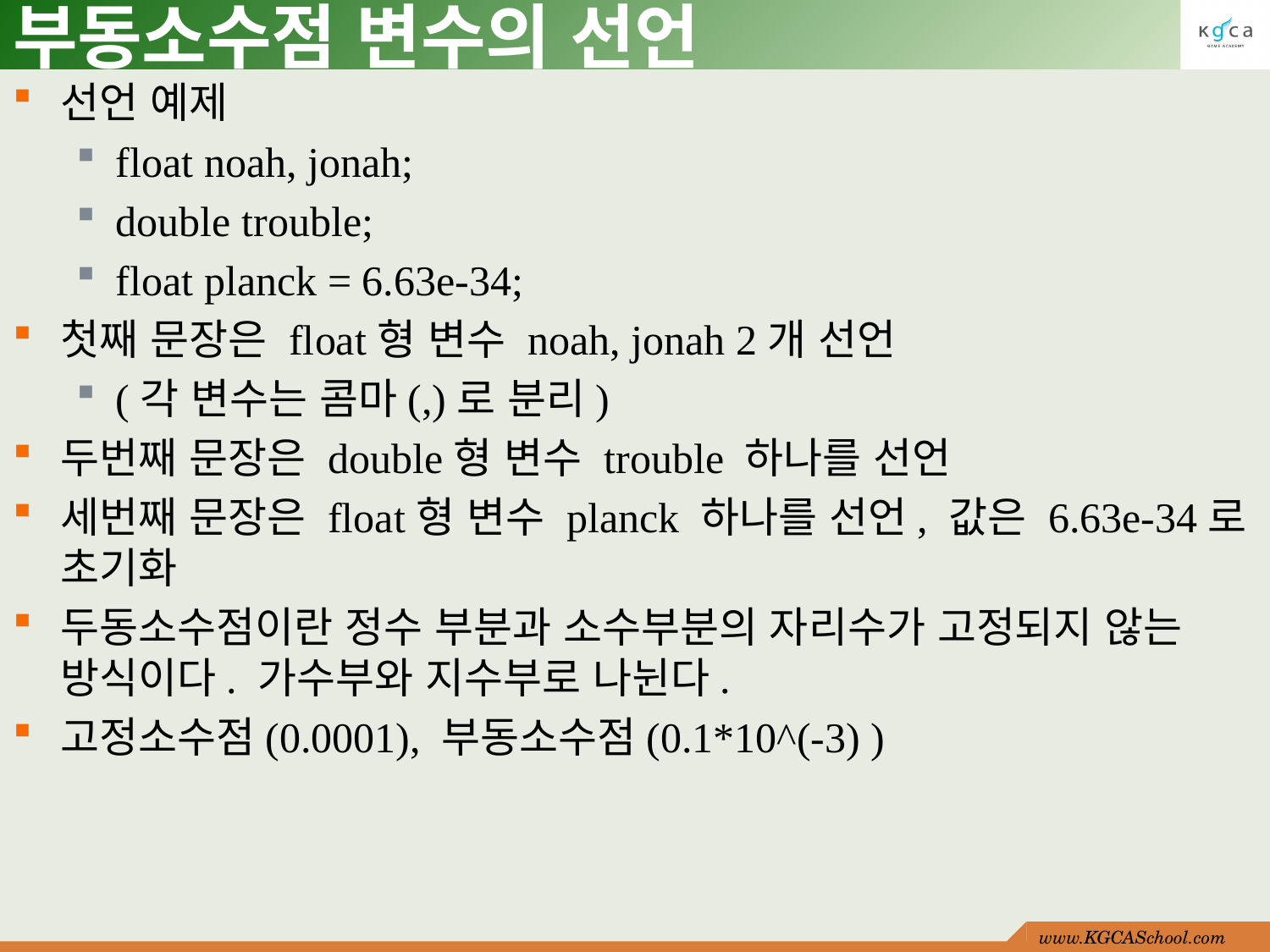

# 부동소수점 변수의 선언
선언 예제
float noah, jonah;
double trouble;
float planck = 6.63e-34;
첫째 문장은 float형 변수 noah, jonah 2개 선언
(각 변수는 콤마(,)로 분리)
두번째 문장은 double형 변수 trouble 하나를 선언
세번째 문장은 float형 변수 planck 하나를 선언, 값은 6.63e-34로 초기화
두동소수점이란 정수 부분과 소수부분의 자리수가 고정되지 않는 방식이다. 가수부와 지수부로 나뉜다.
고정소수점(0.0001), 부동소수점(0.1*10^(-3) )